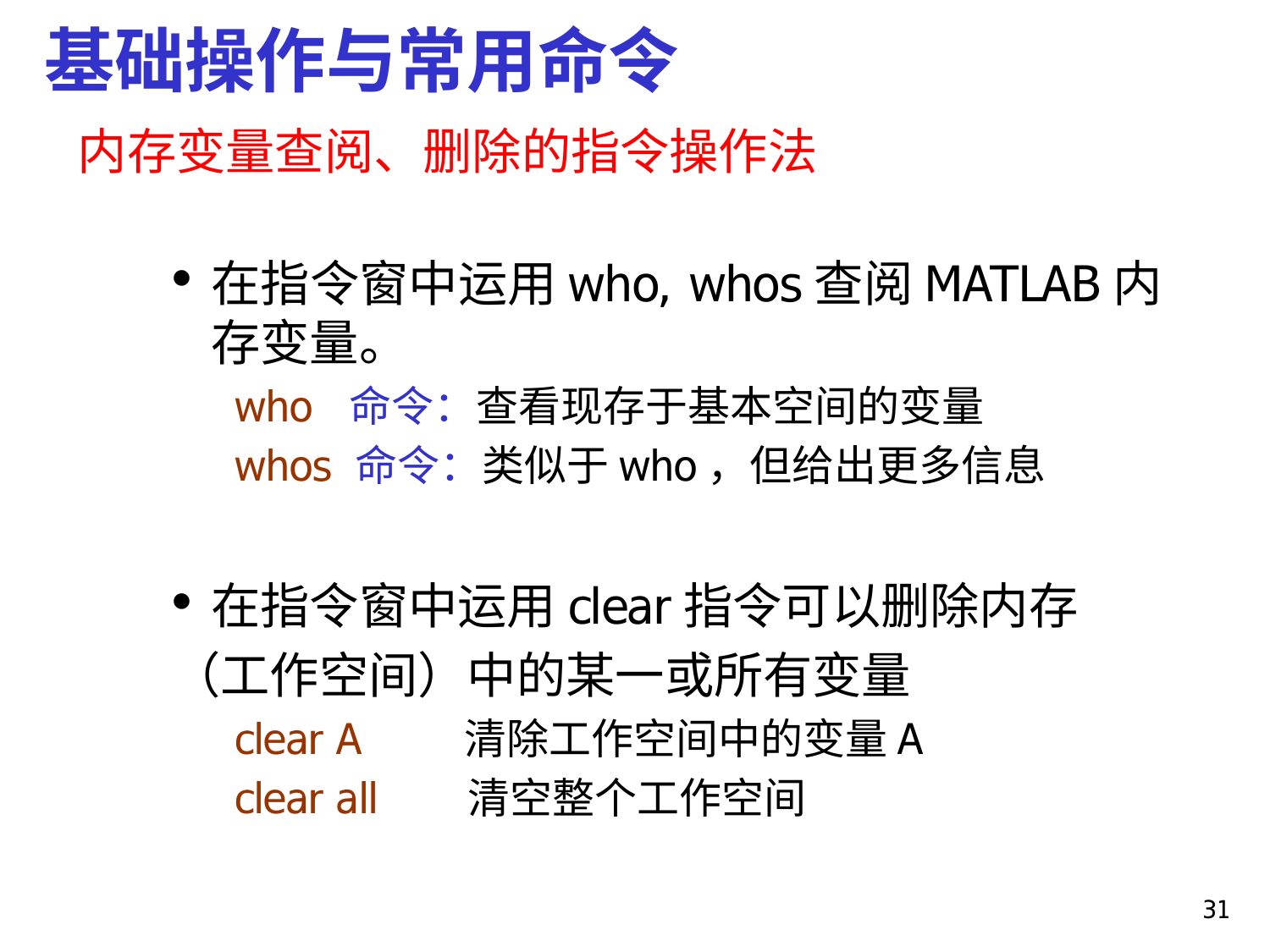

基础操作与常用命令
# 内存变量查阅、删除的指令操作法
在指令窗中运用who, whos查阅MATLAB内存变量。
who  命令：查看现存于基本空间的变量
whos 命令：类似于who，但给出更多信息

在指令窗中运用clear指令可以删除内存
（工作空间）中的某一或所有变量
clear A       清除工作空间中的变量A
clear all      清空整个工作空间
31